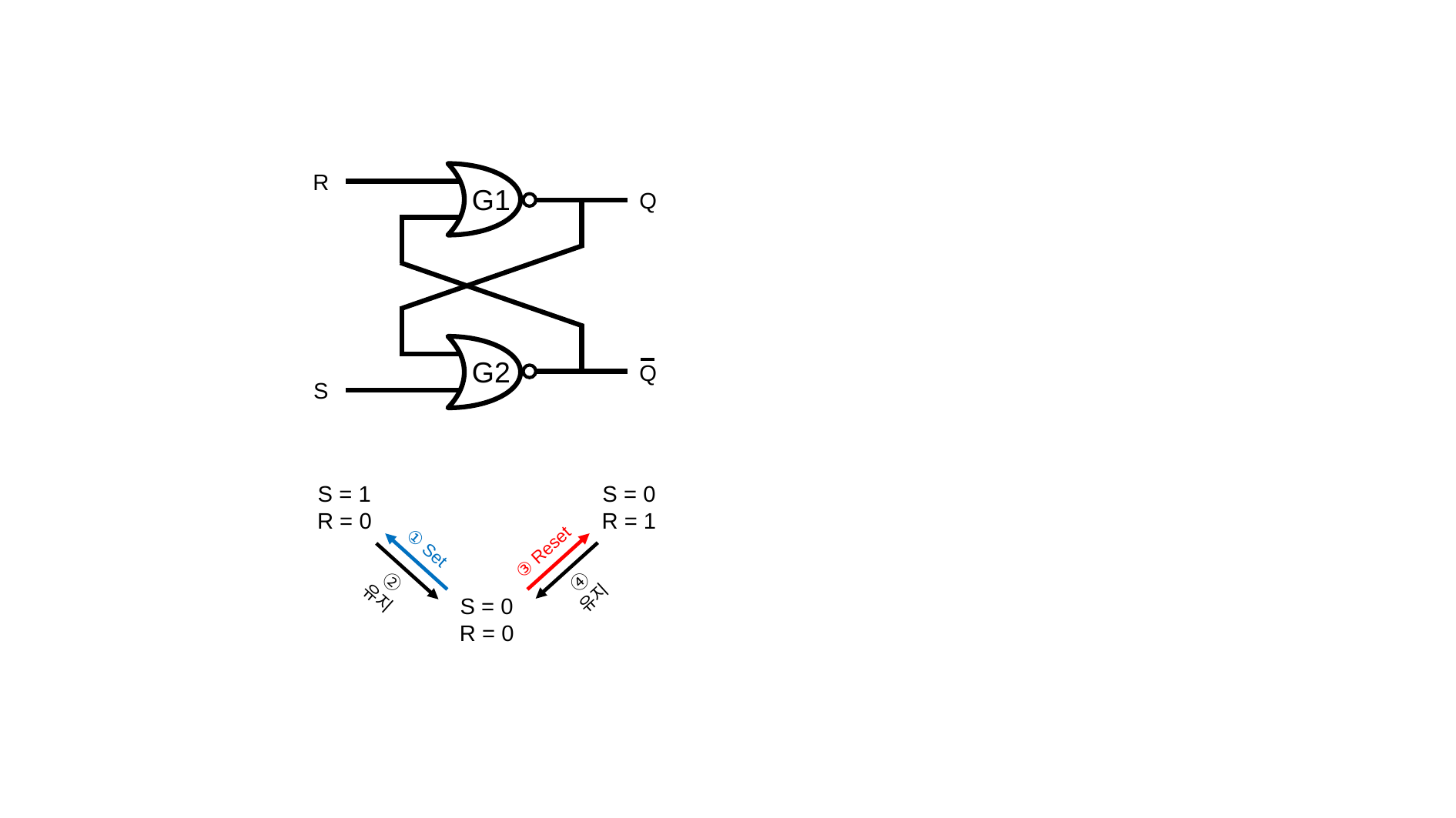

R

G1
Q

G2
Q

S
S = 1
R = 0
S = 0
R = 1
① Set
③ Reset
④ 유지
② 유지
S = 0
R = 0